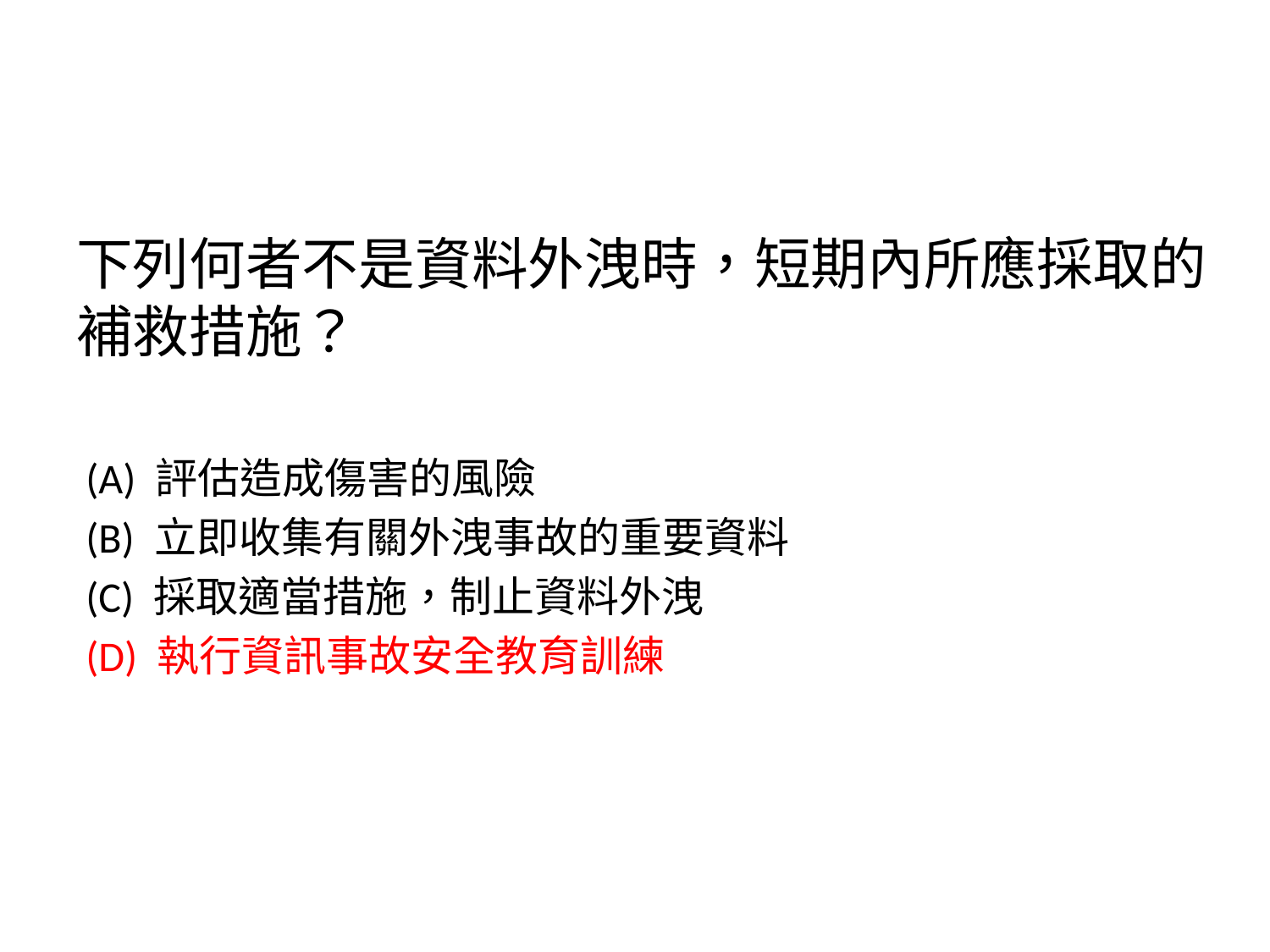

下列何者不是資料外洩時，短期內所應採取的補救措施？

 (A) 評估造成傷害的風險
 (B) 立即收集有關外洩事故的重要資料
 (C) 採取適當措施，制止資料外洩
 (D) 執行資訊事故安全教育訓練